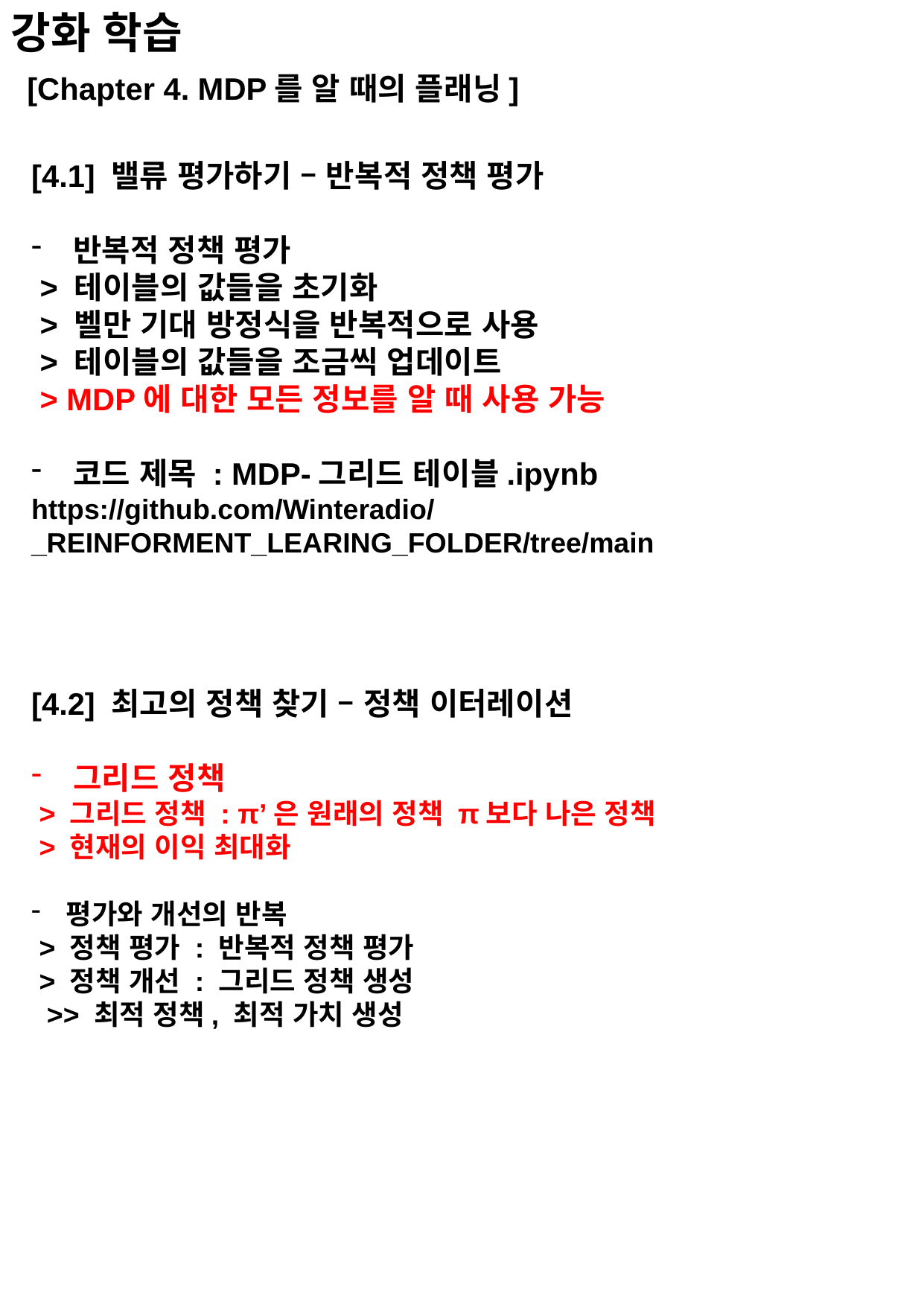

강화 학습
[Chapter 4. MDP를 알 때의 플래닝]

[4.1] 밸류 평가하기 – 반복적 정책 평가

반복적 정책 평가
 > 테이블의 값들을 초기화
 > 벨만 기대 방정식을 반복적으로 사용
 > 테이블의 값들을 조금씩 업데이트
 > MDP에 대한 모든 정보를 알 때 사용 가능

코드 제목 : MDP-그리드 테이블.ipynb
https://github.com/Winteradio/_REINFORMENT_LEARING_FOLDER/tree/main
[4.2] 최고의 정책 찾기 – 정책 이터레이션

그리드 정책
 > 그리드 정책 : π’은 원래의 정책 π보다 나은 정책
 > 현재의 이익 최대화

평가와 개선의 반복
 > 정책 평가 : 반복적 정책 평가
 > 정책 개선 : 그리드 정책 생성
  >> 최적 정책, 최적 가치 생성